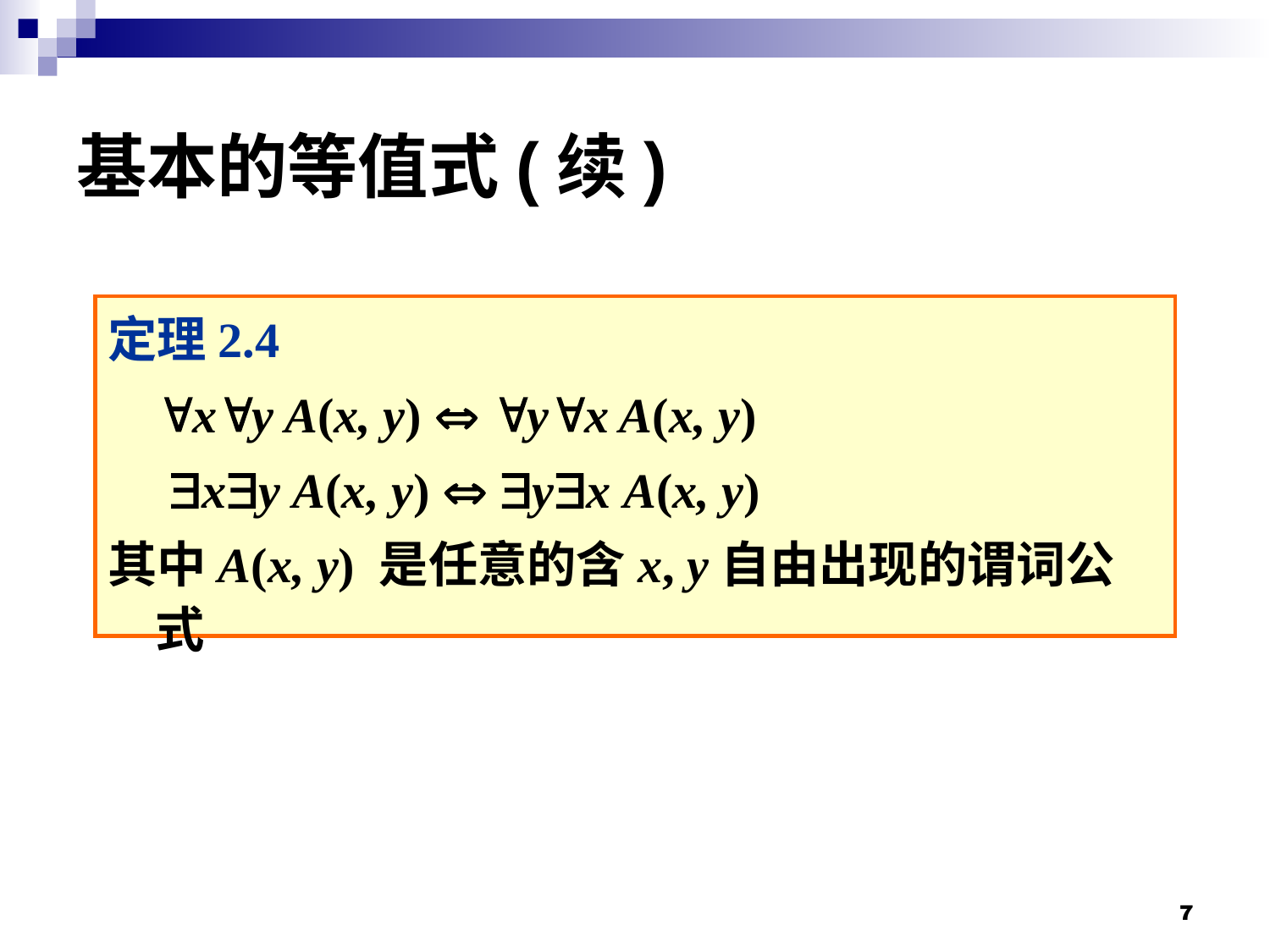

# 基本的等值式(续)
定理2.4
    ∀x∀y A(x, y) ⇔ ∀y∀x A(x, y)
     ∃x∃y A(x, y) ⇔ ∃y∃x A(x, y)
其中A(x, y) 是任意的含x, y自由出现的谓词公式
7